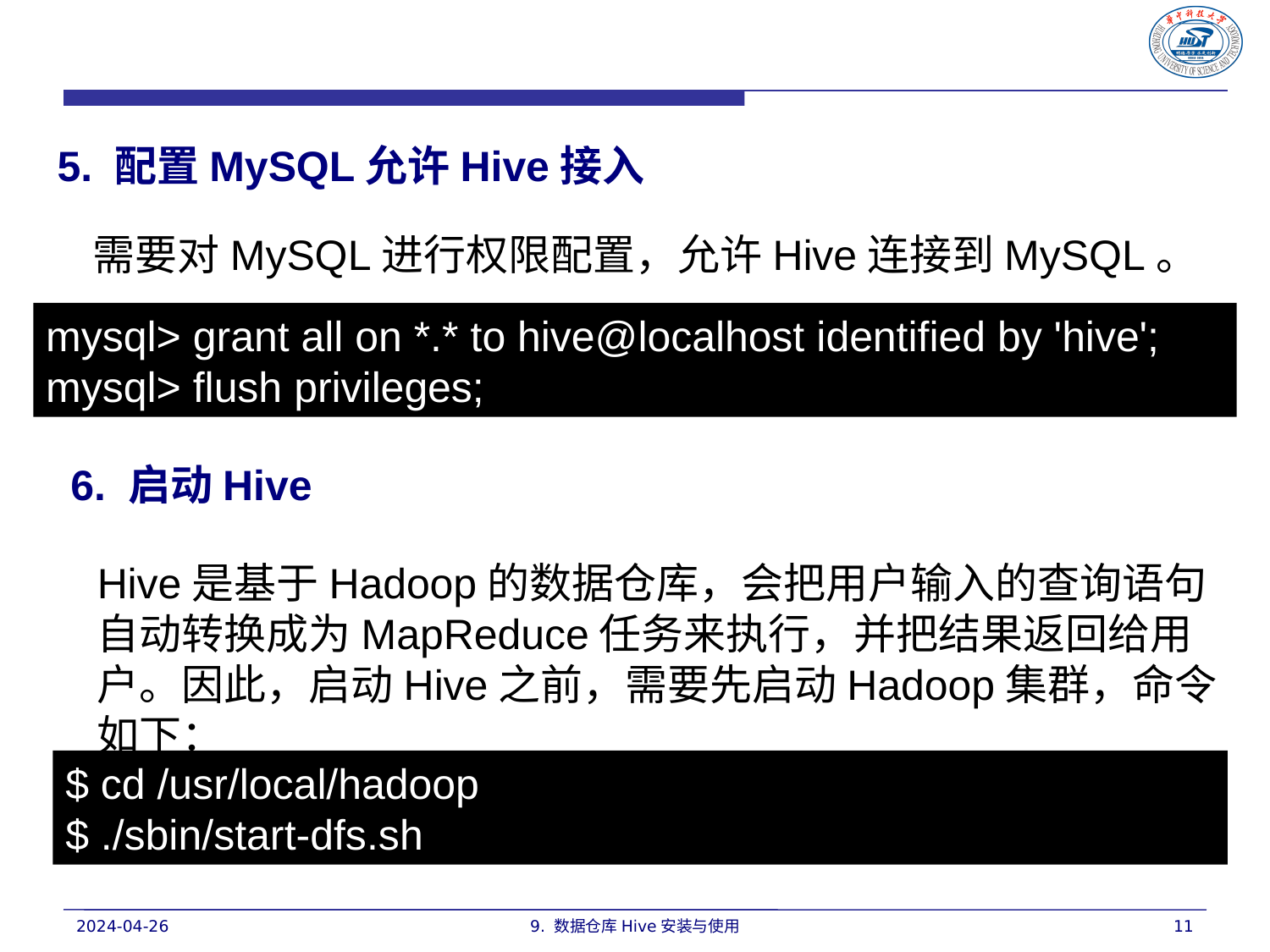

5. 配置MySQL允许Hive接入
需要对MySQL进行权限配置，允许Hive连接到MySQL。
mysql> grant all on *.* to hive@localhost identified by 'hive';
mysql> flush privileges;
6. 启动Hive
Hive是基于Hadoop的数据仓库，会把用户输入的查询语句自动转换成为MapReduce任务来执行，并把结果返回给用户。因此，启动Hive之前，需要先启动Hadoop集群，命令如下：
$ cd /usr/local/hadoop
$ ./sbin/start-dfs.sh
2024-04-26
9. 数据仓库Hive安装与使用
11